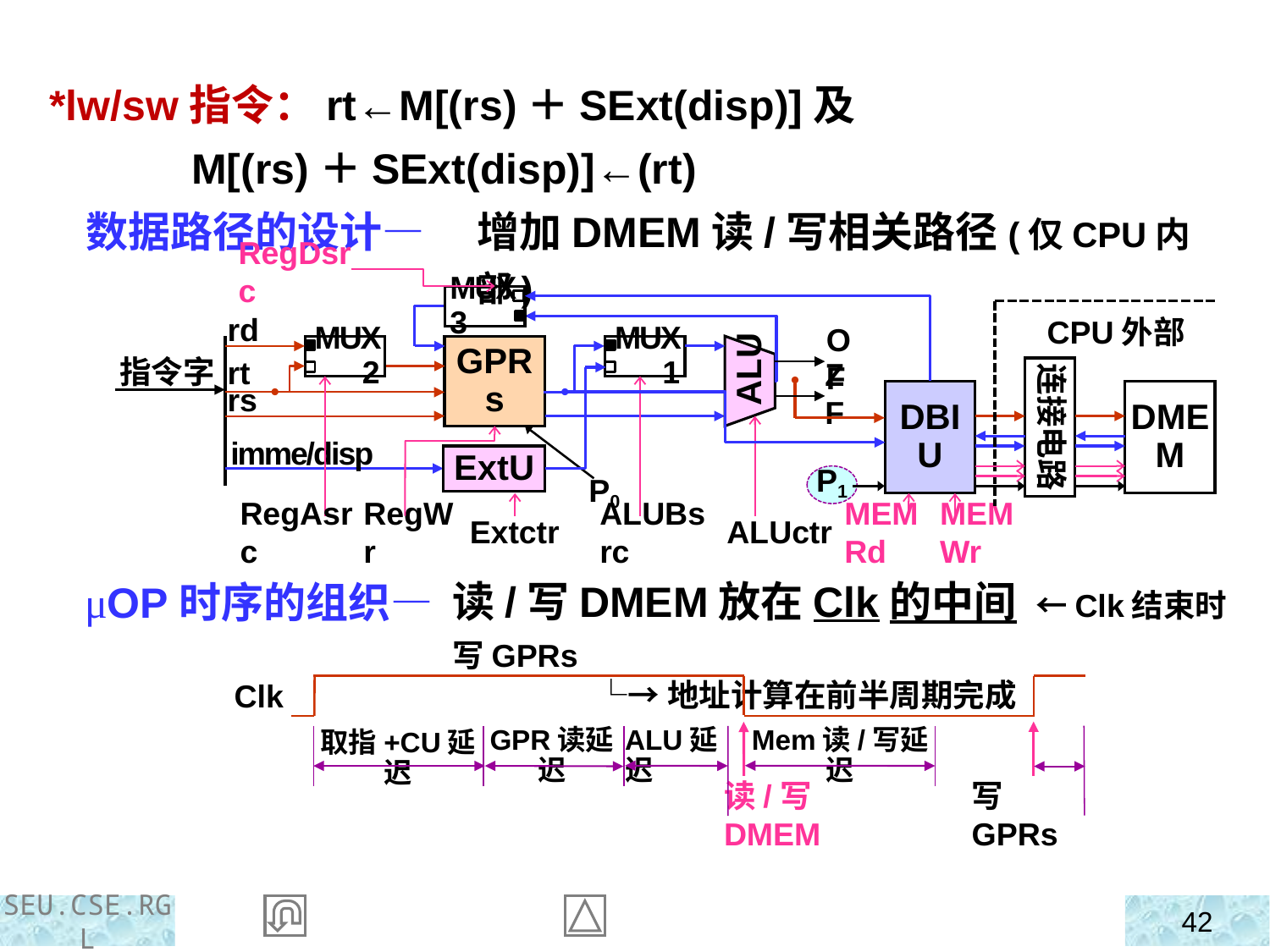

*lw/sw指令：rt←M[(rs)＋SExt(disp)]及
             M[(rs)＋SExt(disp)]←(rt)
    数据路径的设计—

    μOP时序的组织—
增加DMEM读/写相关路径(仅CPU内部)
RegDsrc
MUX3

rd
rt
rs
CPU外部
MUX2
GPRs
MUX1

OF
ALU
指令字
连接电路

ZF
DBIU
DMEM
imme/disp
ExtU
P1
P0
RegAsrc
RegWr
Extctr
ALUBsrc
ALUctr
MEMRd
MEMWr

读/写DMEM放在Clk的中间  ←Clk结束时写GPRs
                    └→地址计算在前半周期完成
Clk
GPR读延迟
取指+CU延迟
写GPRs
Mem读/写延迟
读/写DMEM
ALU延迟

SEU.CSE.RGL
42